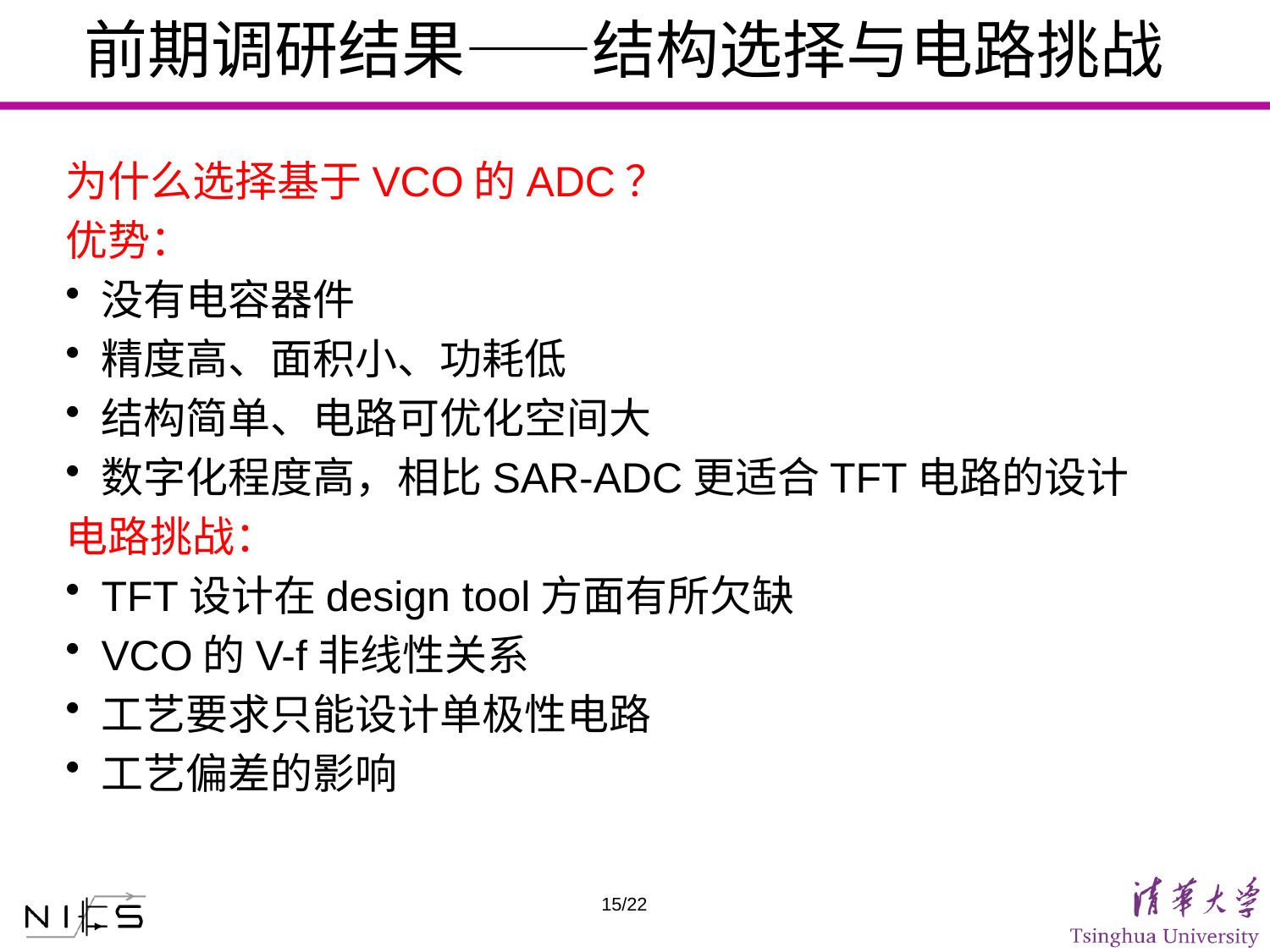

# 前期调研结果——结构选择与电路挑战
为什么选择基于VCO的ADC？
优势：
没有电容器件
精度高、面积小、功耗低
结构简单、电路可优化空间大
数字化程度高，相比SAR-ADC更适合TFT电路的设计
电路挑战：
TFT设计在design tool方面有所欠缺
VCO的V-f非线性关系
工艺要求只能设计单极性电路
工艺偏差的影响

15/22